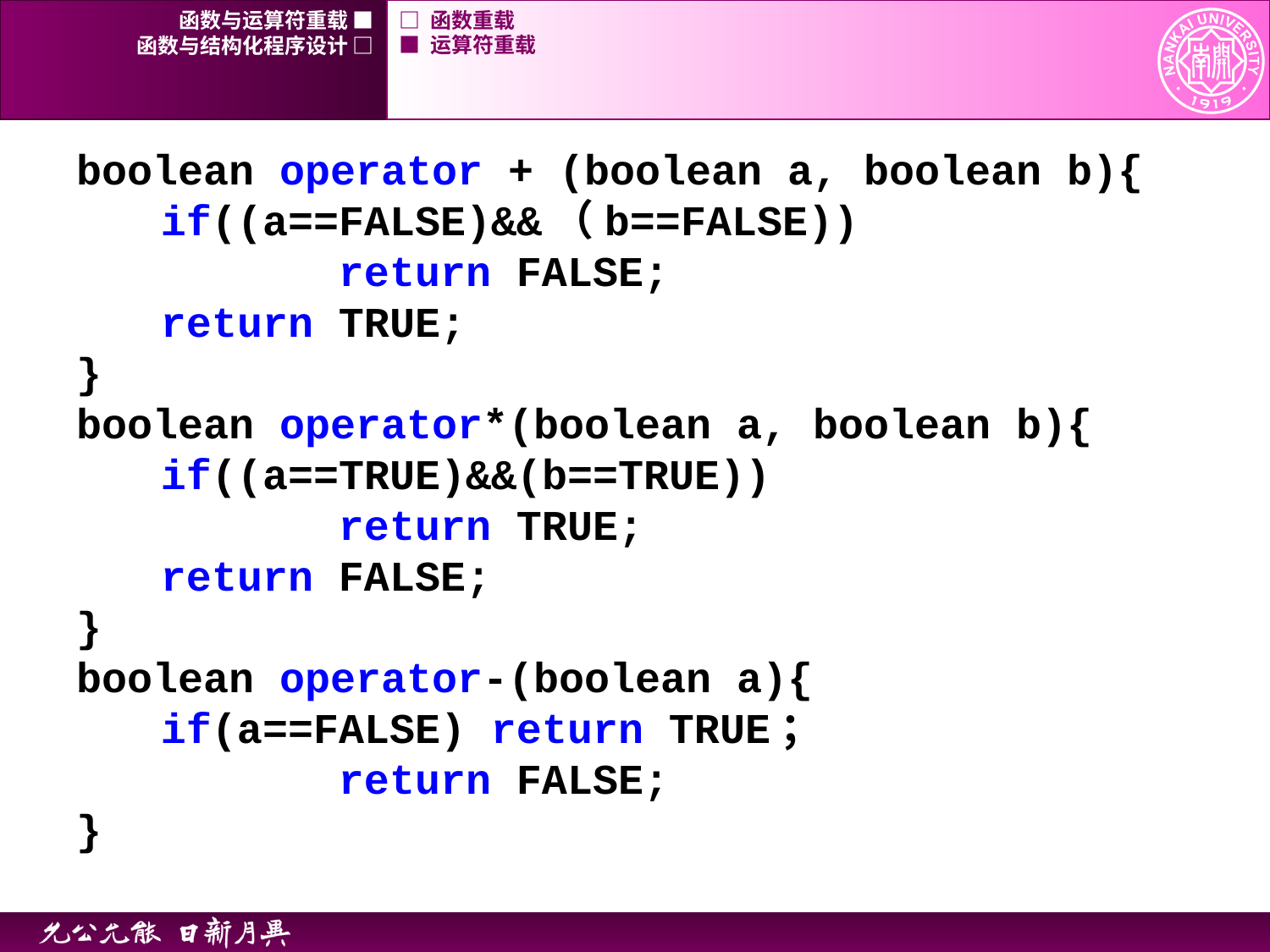

函数与运算符重载 ■
□ 函数重载
函数与结构化程序设计 □
■ 运算符重载

boolean operator + (boolean a, boolean b){
	if((a==FALSE)&&（b==FALSE))
 		  return FALSE;
 	return TRUE;
}
boolean operator*(boolean a, boolean b){
	if((a==TRUE)&&(b==TRUE))
 		  return TRUE;
 	return FALSE;
}
boolean operator-(boolean a){
 	if(a==FALSE) return TRUE；
 		  return FALSE;
}